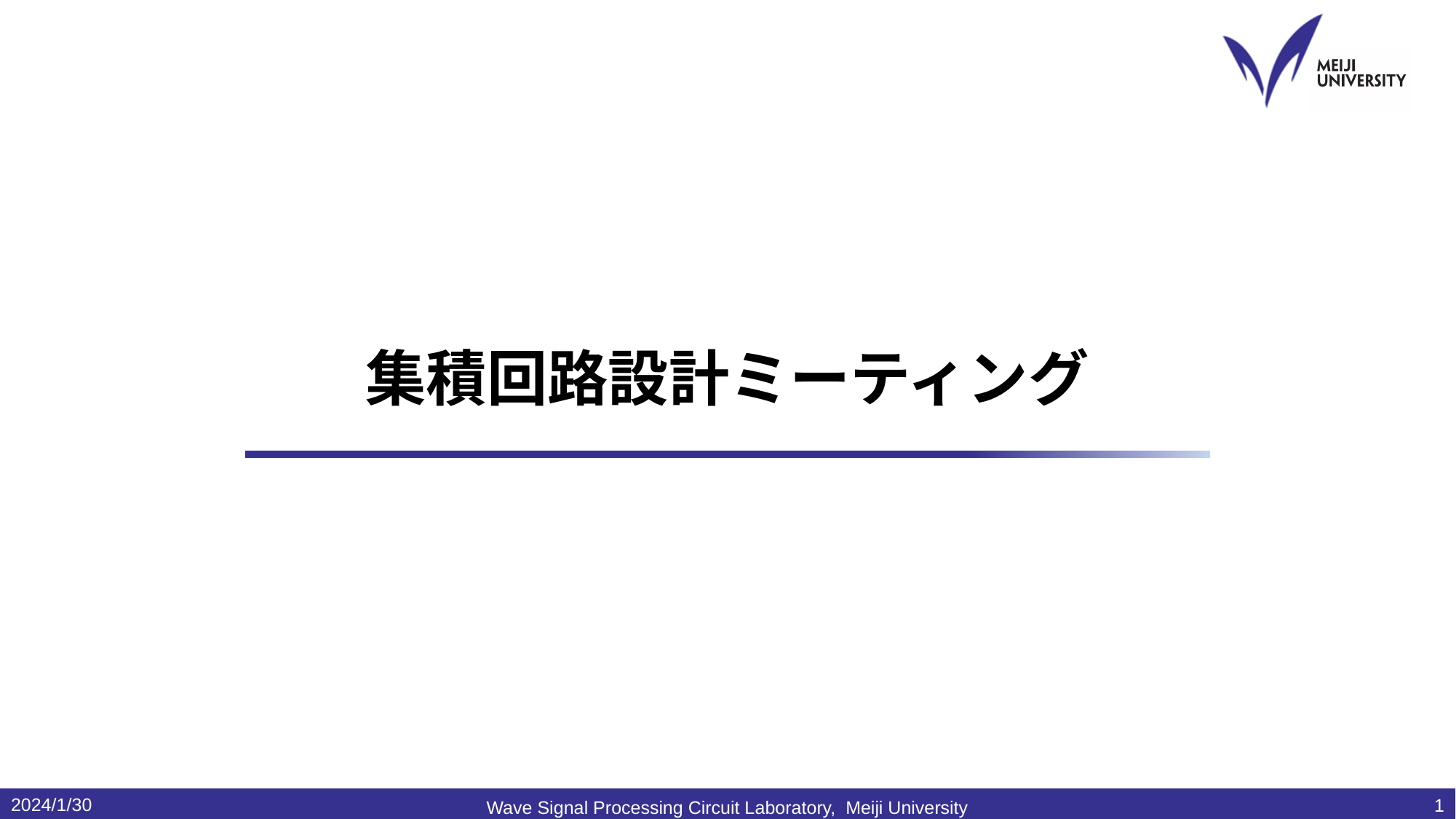

# 集積回路設計ミーティング

2024/1/30
1
Wave Signal Processing Circuit Laboratory,  Meiji University